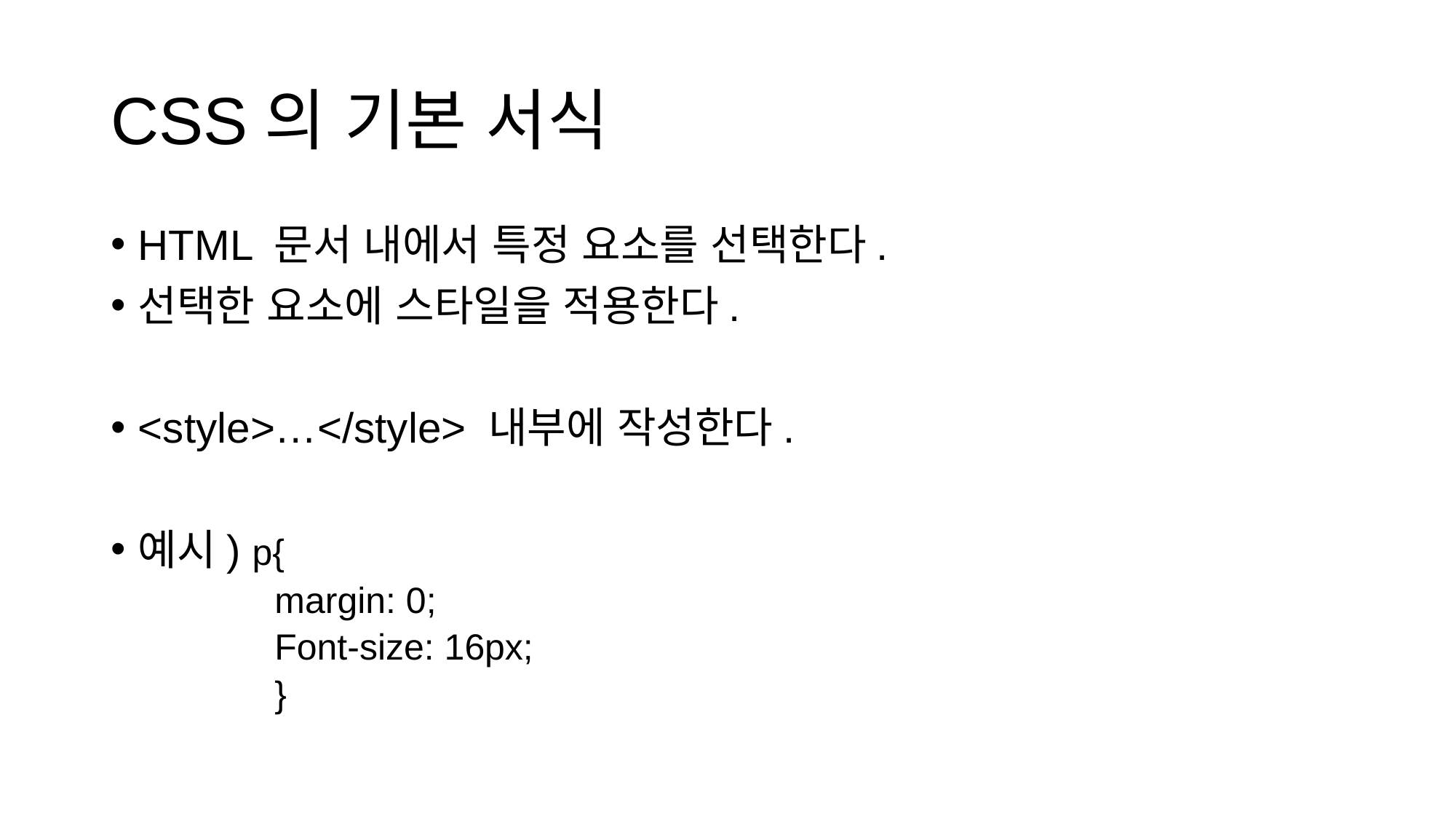

# CSS의 기본 서식
HTML 문서 내에서 특정 요소를 선택한다.
선택한 요소에 스타일을 적용한다.

<style>…</style> 내부에 작성한다.

예시) p{
margin: 0;
Font-size: 16px;
}